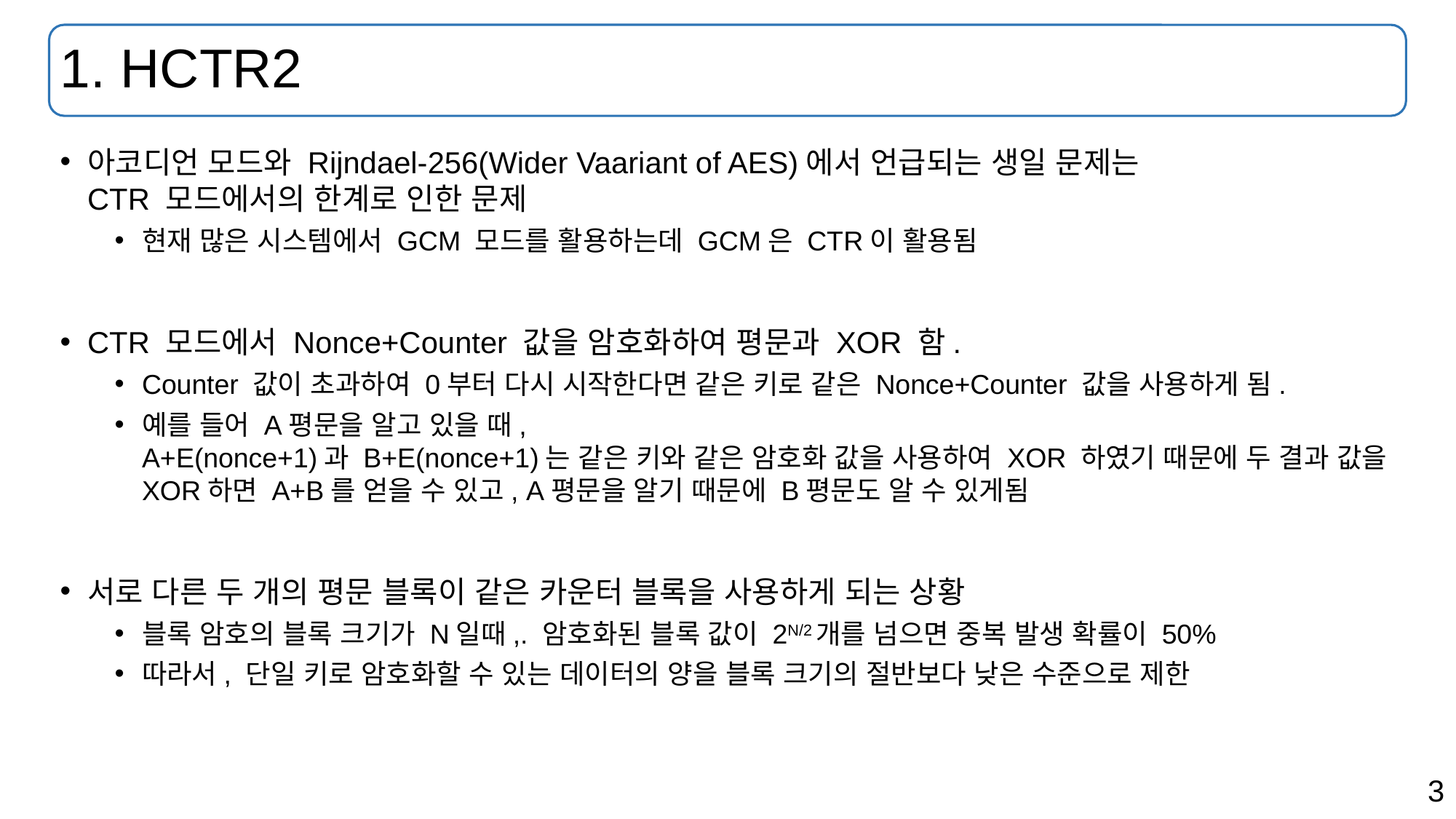

# 1. HCTR2
아코디언 모드와 Rijndael-256(Wider Vaariant of AES)에서 언급되는 생일 문제는
CTR 모드에서의 한계로 인한 문제
현재 많은 시스템에서 GCM 모드를 활용하는데 GCM은 CTR이 활용됨

CTR 모드에서 Nonce+Counter 값을 암호화하여 평문과 XOR 함.
Counter 값이 초과하여 0부터 다시 시작한다면 같은 키로 같은 Nonce+Counter 값을 사용하게 됨.
예를 들어 A평문을 알고 있을 때,
A+E(nonce+1)과 B+E(nonce+1)는 같은 키와 같은 암호화 값을 사용하여 XOR 하였기 때문에 두 결과 값을 XOR하면 A+B를 얻을 수 있고, A평문을 알기 때문에 B평문도 알 수 있게됨

서로 다른 두 개의 평문 블록이 같은 카운터 블록을 사용하게 되는 상황
블록 암호의 블록 크기가 N일때,. 암호화된 블록 값이 2N/2개를 넘으면 중복 발생 확률이 50%
따라서, 단일 키로 암호화할 수 있는 데이터의 양을 블록 크기의 절반보다 낮은 수준으로 제한